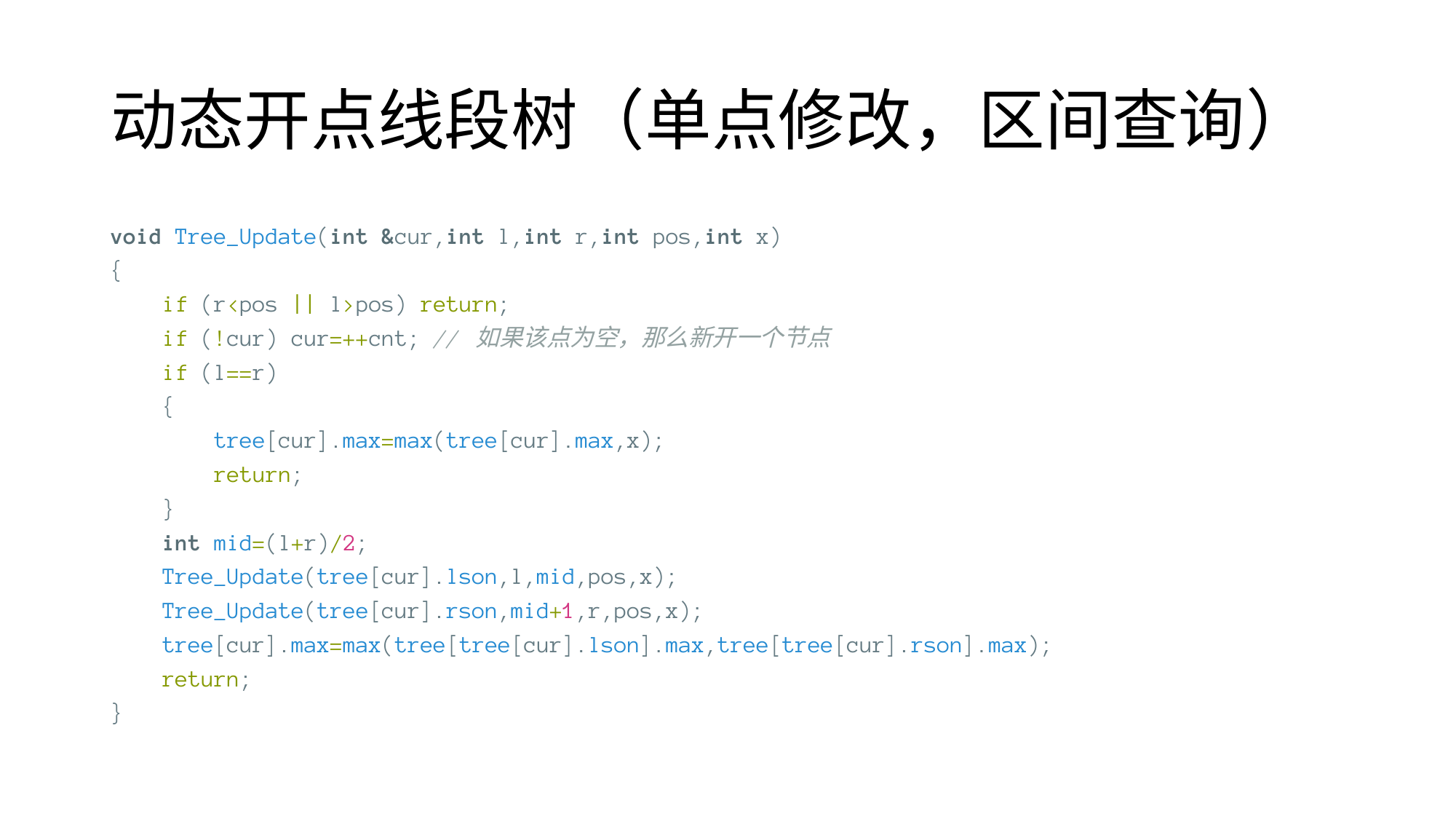

# 动态开点线段树（单点修改，区间查询）
void Tree_Update(int &cur,int l,int r,int pos,int x)
{
    if (r<pos || l>pos) return;
    if (!cur) cur=++cnt; // 如果该点为空，那么新开一个节点
    if (l==r)
    {
        tree[cur].max=max(tree[cur].max,x);
        return;
    }
    int mid=(l+r)/2;
    Tree_Update(tree[cur].lson,l,mid,pos,x);
    Tree_Update(tree[cur].rson,mid+1,r,pos,x);
    tree[cur].max=max(tree[tree[cur].lson].max,tree[tree[cur].rson].max);
    return;
}